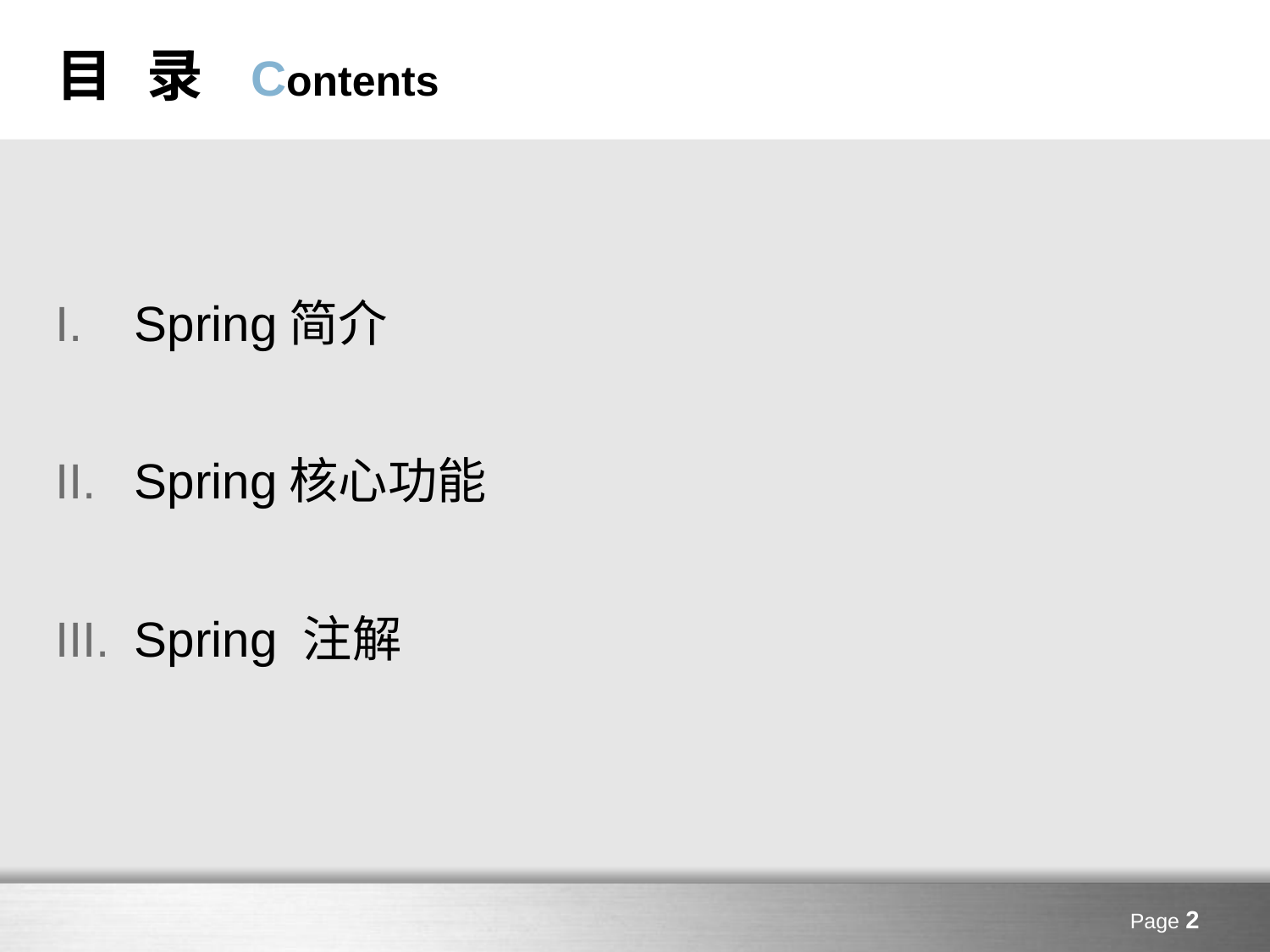

# 目 录 Contents
Spring简介
Spring核心功能
Spring 注解
Page 2